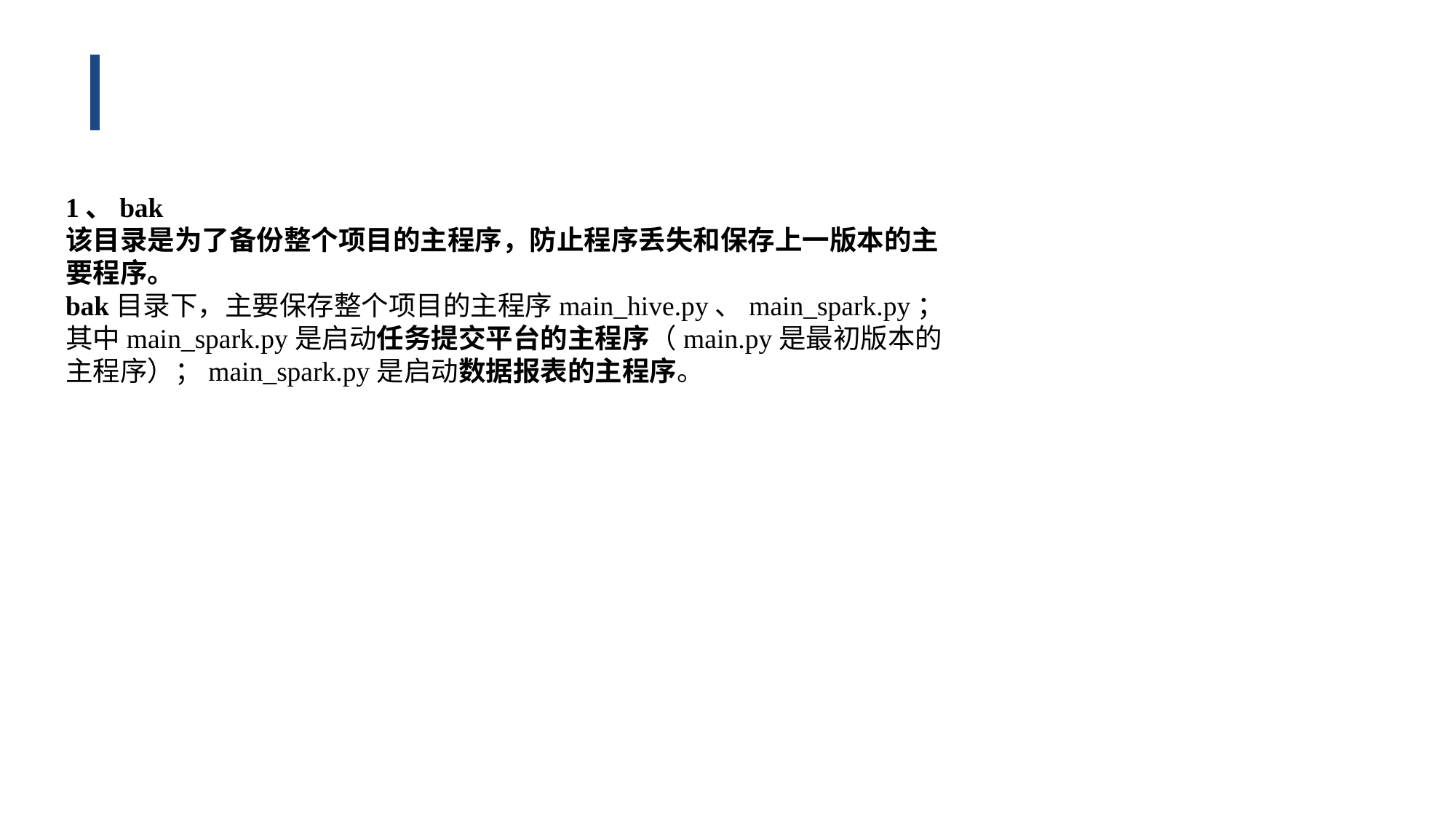

1、bak该目录是为了备份整个项目的主程序，防止程序丢失和保存上一版本的主要程序。bak目录下，主要保存整个项目的主程序main_hive.py、main_spark.py；其中main_spark.py是启动任务提交平台的主程序（main.py是最初版本的主程序）；main_spark.py是启动数据报表的主程序。